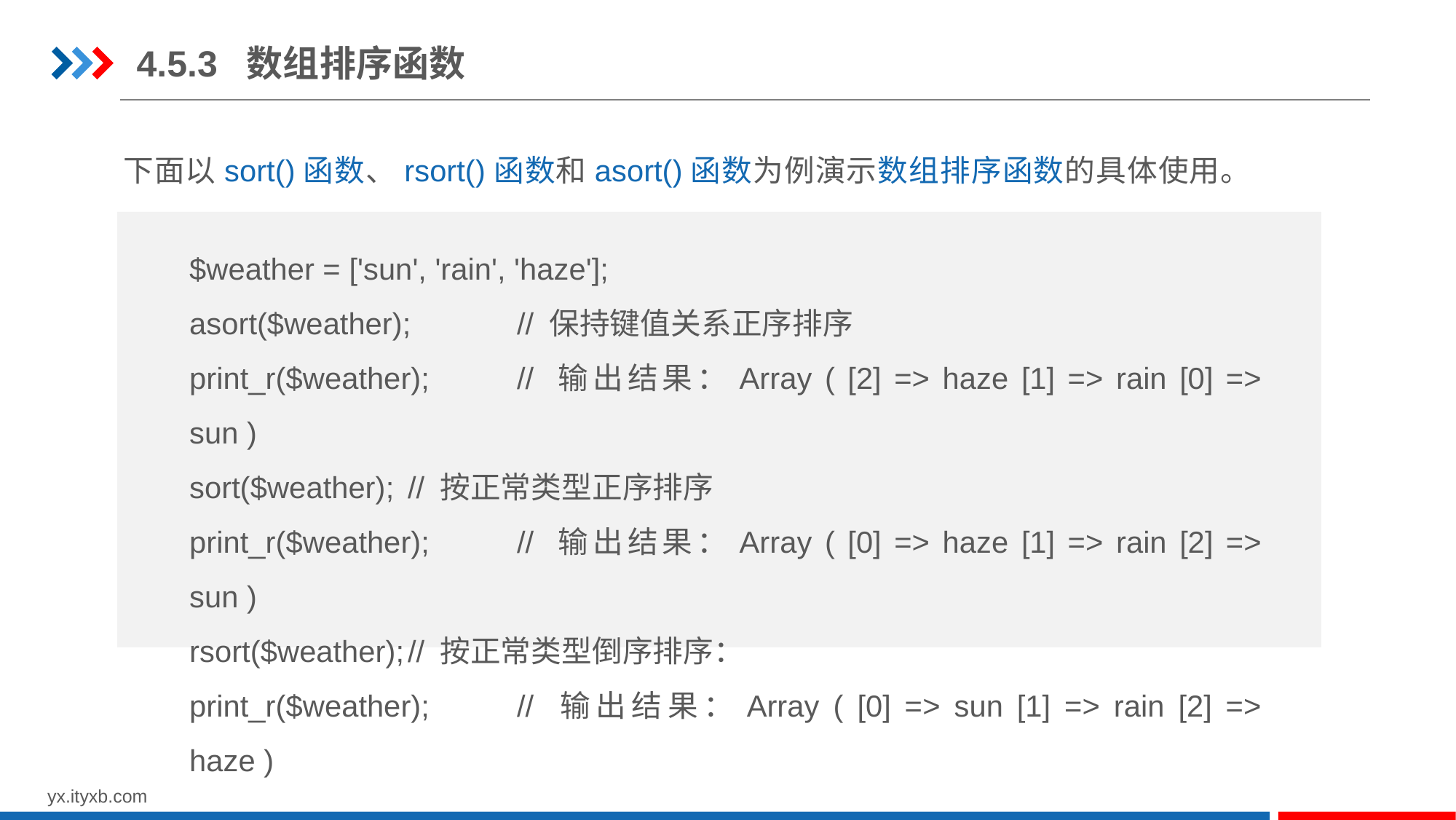

4.5.3  数组排序函数
下面以sort()函数、rsort()函数和asort()函数为例演示数组排序函数的具体使用。

$weather = ['sun', 'rain', 'haze'];
asort($weather);	// 保持键值关系正序排序
print_r($weather);	// 输出结果：Array ( [2] => haze [1] => rain [0] => sun )
sort($weather);	// 按正常类型正序排序
print_r($weather);	// 输出结果：Array ( [0] => haze [1] => rain [2] => sun )
rsort($weather);	// 按正常类型倒序排序：
print_r($weather);	// 输出结果：Array ( [0] => sun [1] => rain [2] => haze )